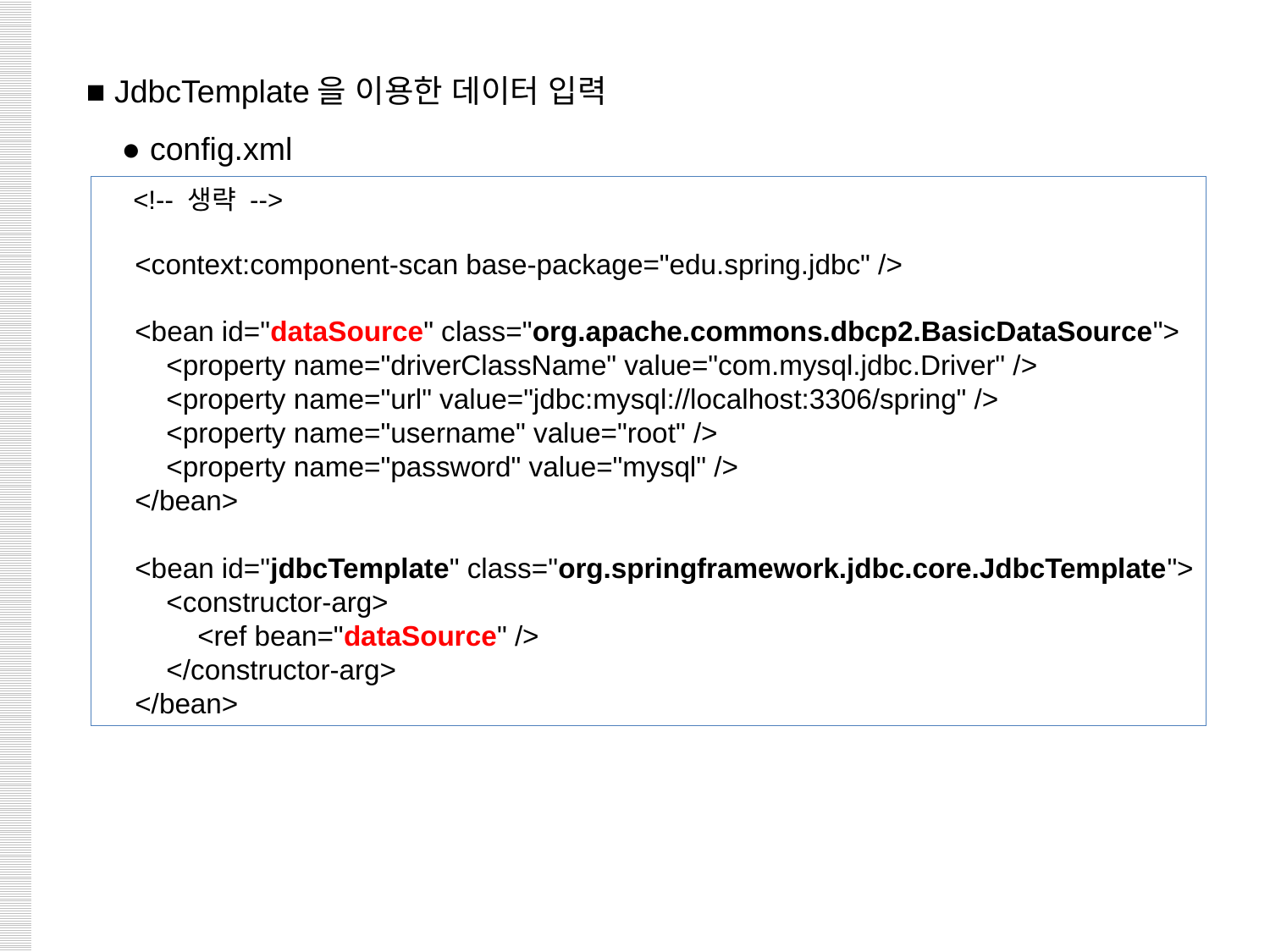

■ JdbcTemplate을 이용한 데이터 입력
    ● config.xml
    <!-- 생략 -->

    <context:component-scan base-package="edu.spring.jdbc" />

    <bean id="dataSource" class="org.apache.commons.dbcp2.BasicDataSource">
        <property name="driverClassName" value="com.mysql.jdbc.Driver" />
        <property name="url" value="jdbc:mysql://localhost:3306/spring" />
        <property name="username" value="root" />
        <property name="password" value="mysql" />
    </bean>

    <bean id="jdbcTemplate" class="org.springframework.jdbc.core.JdbcTemplate">
        <constructor-arg>
            <ref bean="dataSource" />
        </constructor-arg>
    </bean>